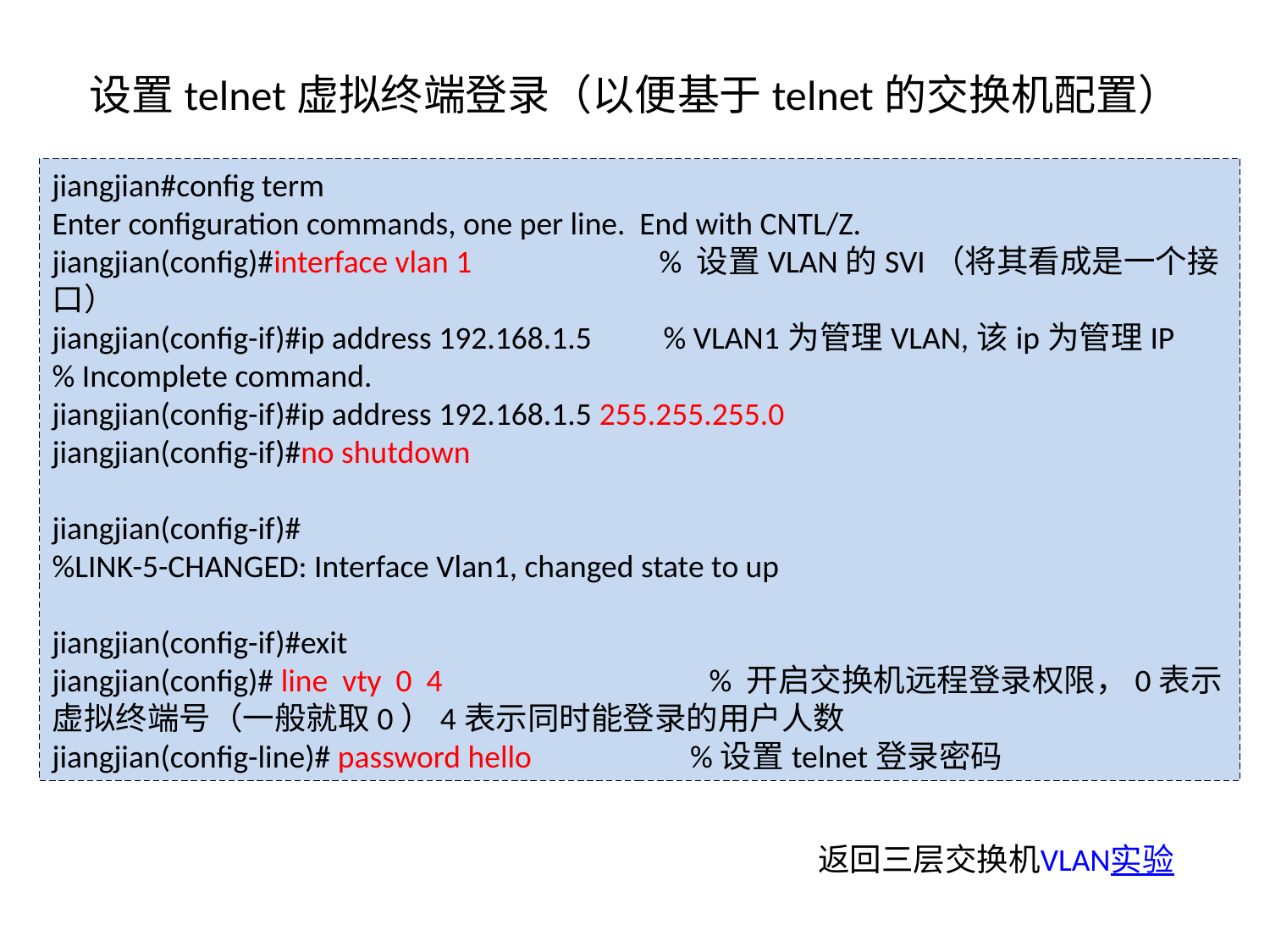

# 设置telnet虚拟终端登录（以便基于telnet的交换机配置）
jiangjian#config term
Enter configuration commands, one per line.  End with CNTL/Z.
jiangjian(config)#interface vlan 1                          % 设置VLAN的SVI（将其看成是一个接口）
jiangjian(config-if)#ip address 192.168.1.5          % VLAN1为管理VLAN,该ip为管理IP
% Incomplete command.
jiangjian(config-if)#ip address 192.168.1.5 255.255.255.0
jiangjian(config-if)#no shutdown

jiangjian(config-if)#
%LINK-5-CHANGED: Interface Vlan1, changed state to up

jiangjian(config-if)#exit
jiangjian(config)# line  vty  0  4                                     % 开启交换机远程登录权限，0表示虚拟终端号（一般就取0）4表示同时能登录的用户人数
jiangjian(config-line)# password hello                      %设置telnet登录密码
返回三层交换机VLAN实验